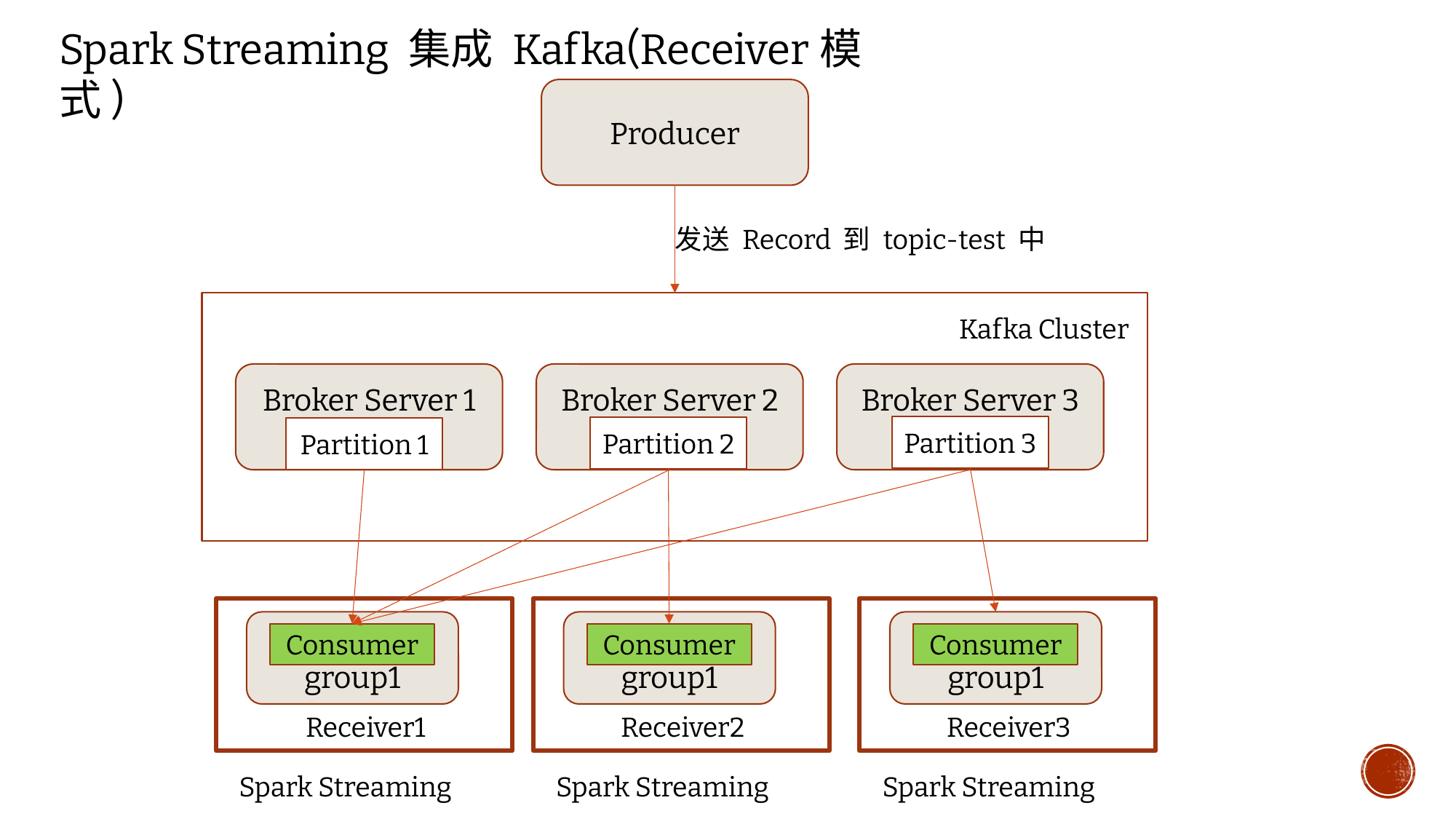

Spark Streaming 集成 Kafka(Receiver模式)
Producer
发送 Record 到 topic-test 中

Kafka Cluster
Broker Server 1

Broker Server 2

Broker Server 3

Partition 3
Partition 2
Partition 1

group1

group1

group1

Consumer
Consumer
Consumer
Receiver1
Receiver2
Receiver3
Spark Streaming
Spark Streaming
Spark Streaming